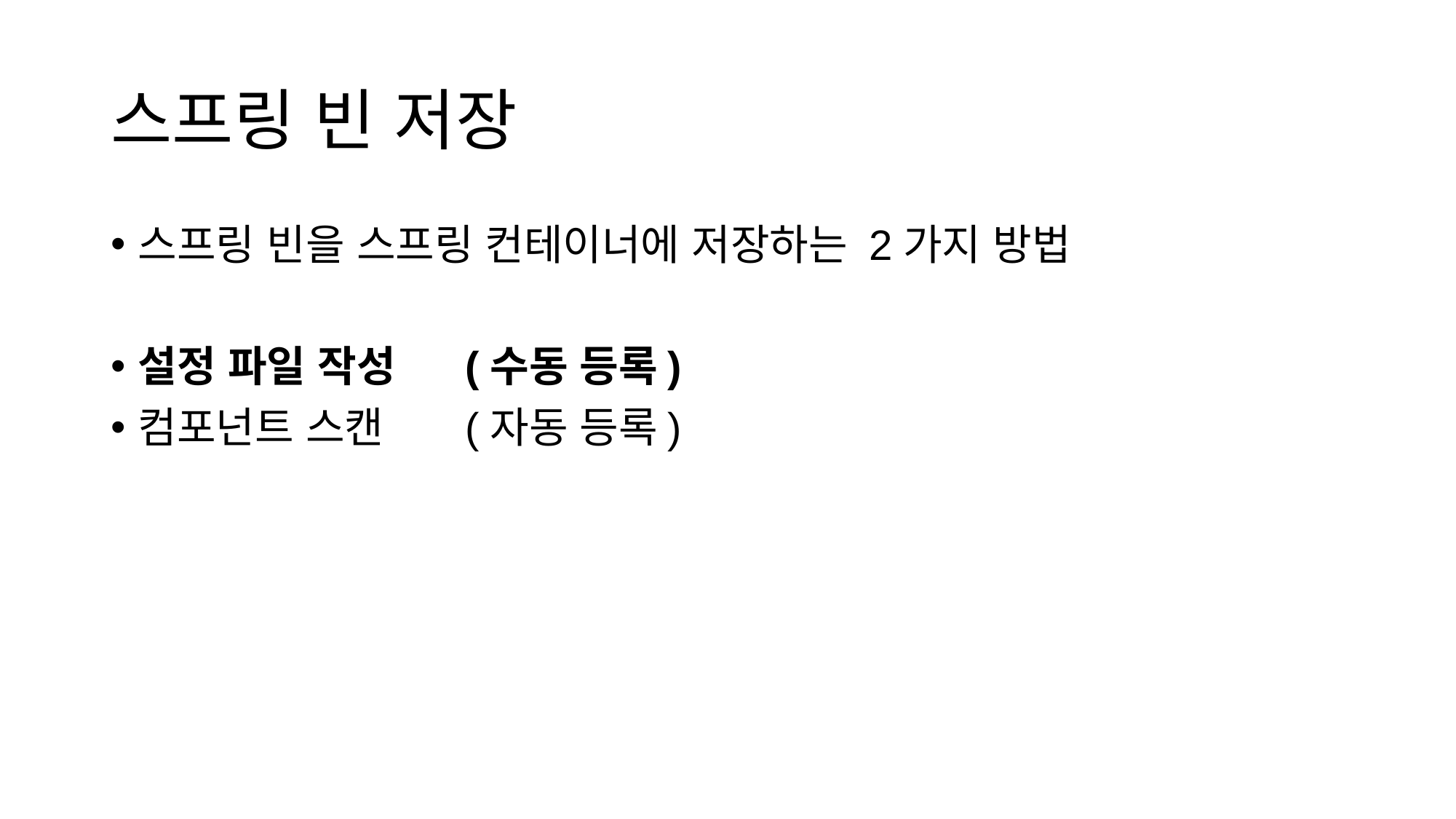

# 스프링 빈 저장
스프링 빈을 스프링 컨테이너에 저장하는 2가지 방법

설정 파일 작성 	(수동 등록)
컴포넌트 스캔 	(자동 등록)